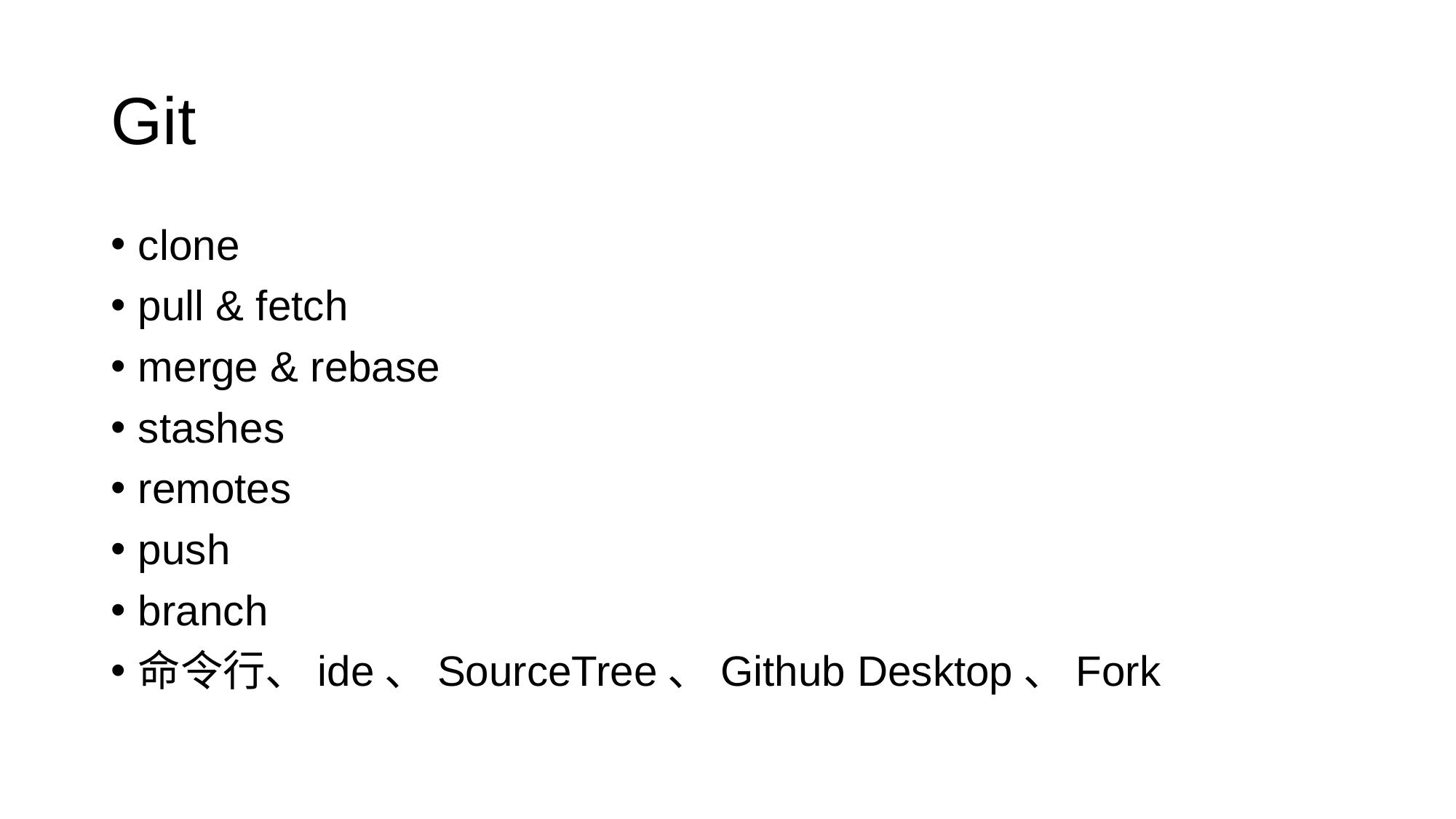

# Git
clone
pull & fetch
merge & rebase
stashes
remotes
push
branch
命令行、ide、SourceTree、Github Desktop、Fork